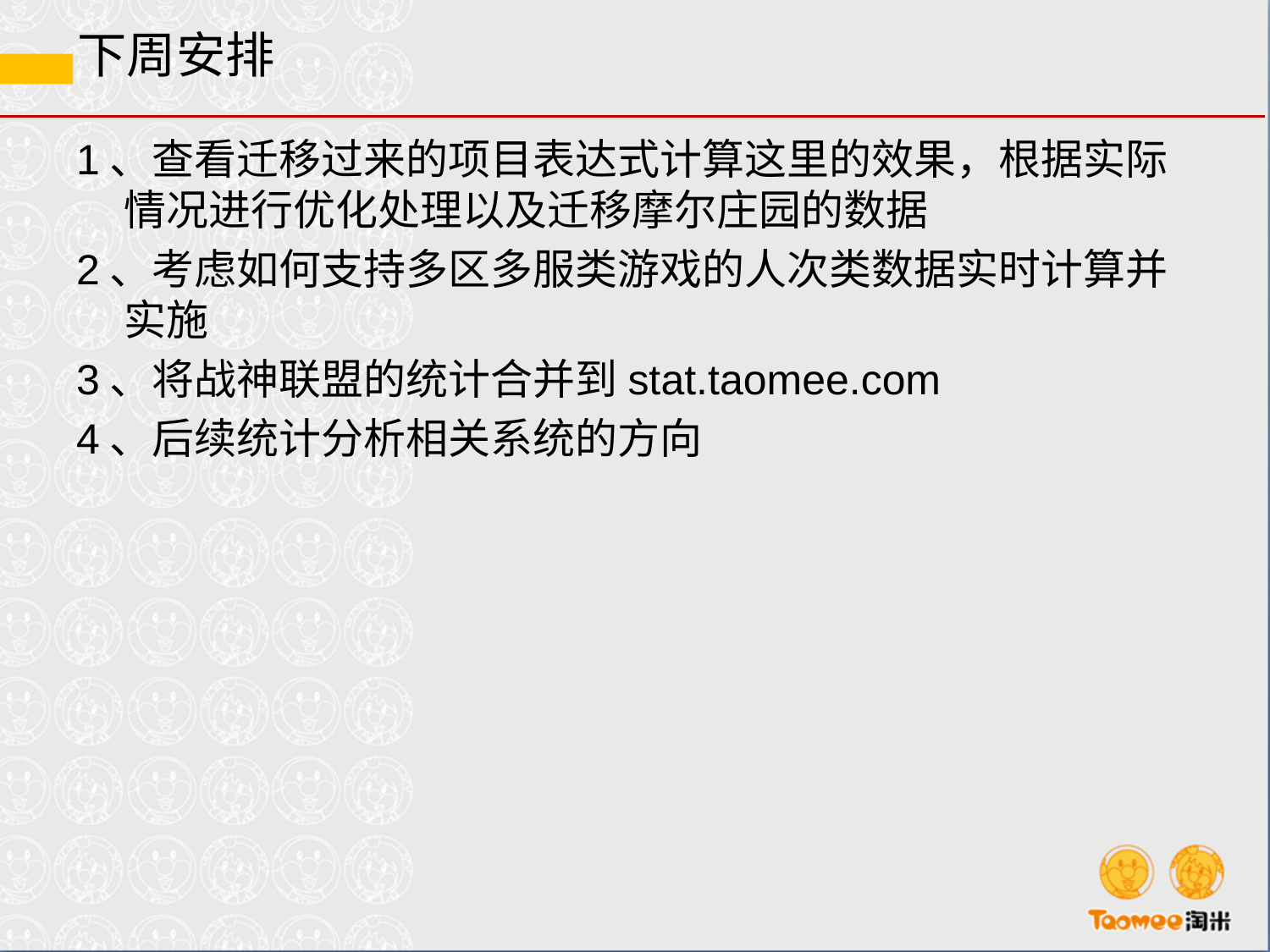

# 下周安排
1、查看迁移过来的项目表达式计算这里的效果，根据实际情况进行优化处理以及迁移摩尔庄园的数据
2、考虑如何支持多区多服类游戏的人次类数据实时计算并实施
3、将战神联盟的统计合并到stat.taomee.com
4、后续统计分析相关系统的方向